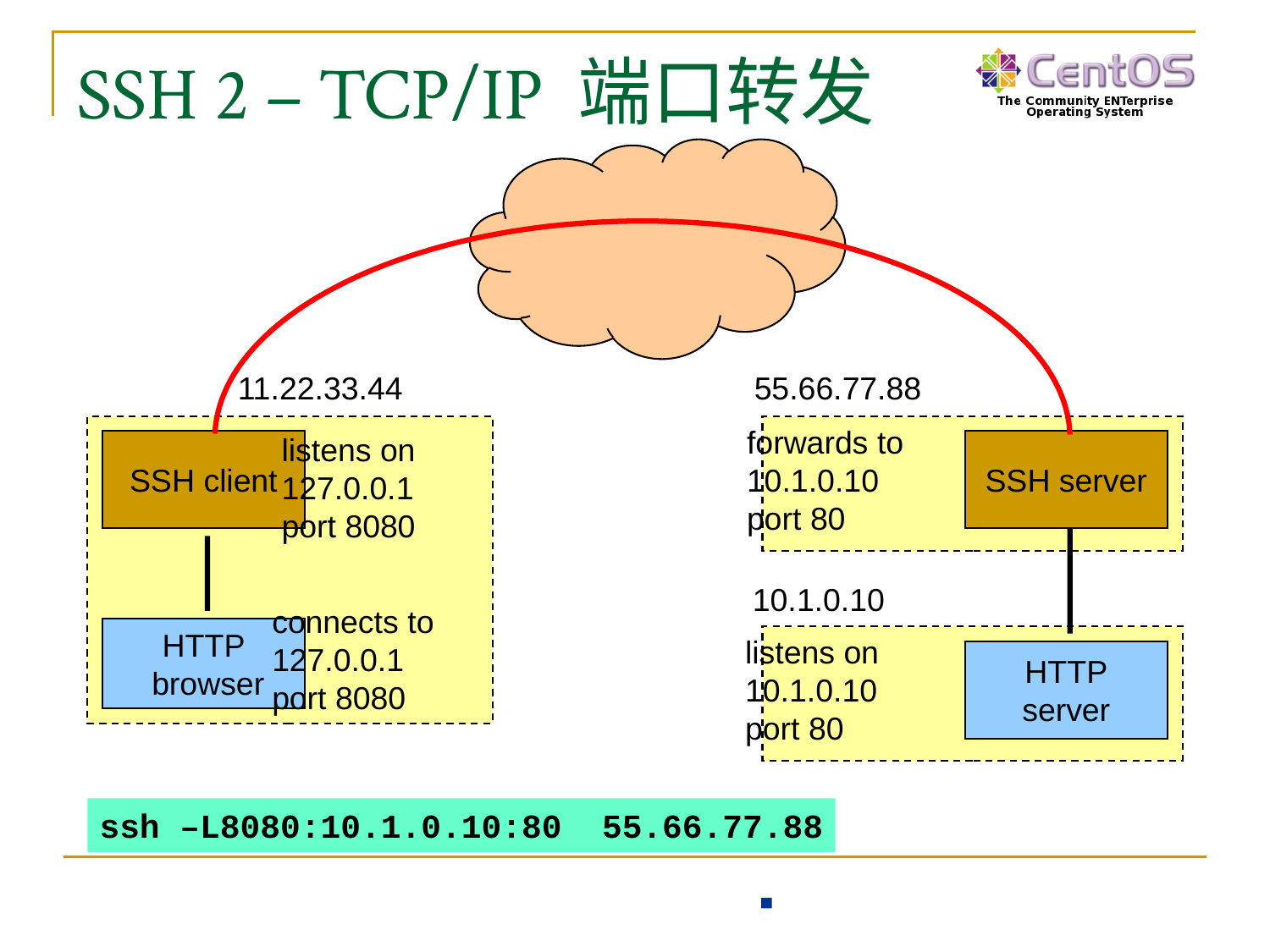

# SSH 2 – TCP/IP 端口转发

11.22.33.44
55.66.77.88

forwards to
10.1.0.10
port 80
listens on
127.0.0.1
port 8080
SSH client
SSH server

10.1.0.10
connects to
127.0.0.1
port 8080
HTTP
 browser

listens on
10.1.0.10
port 80
HTTP
server
ssh –L8080:10.1.0.10:80  55.66.77.88